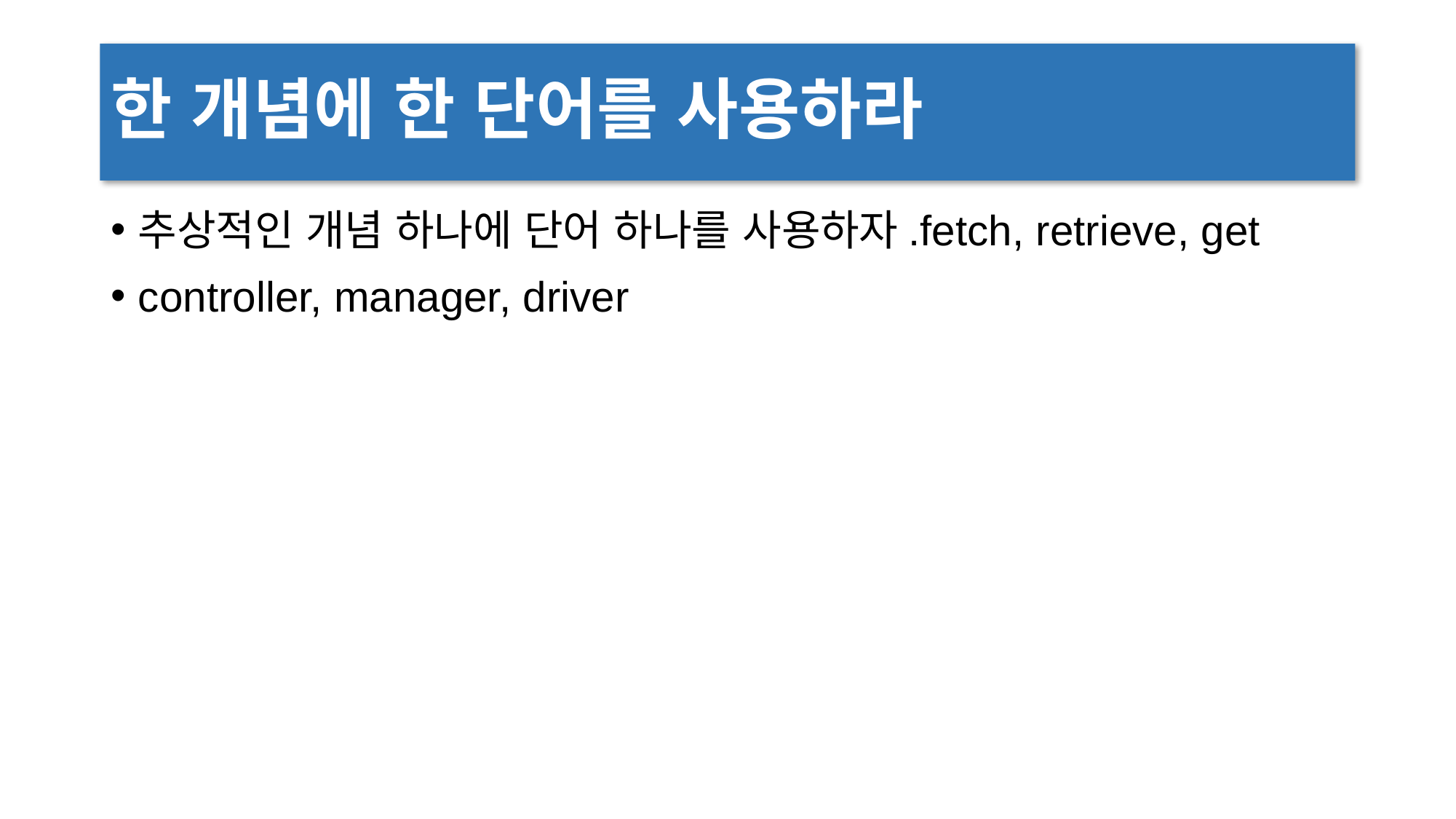

# 한 개념에 한 단어를 사용하라
추상적인 개념 하나에 단어 하나를 사용하자.fetch, retrieve, get
controller, manager, driver